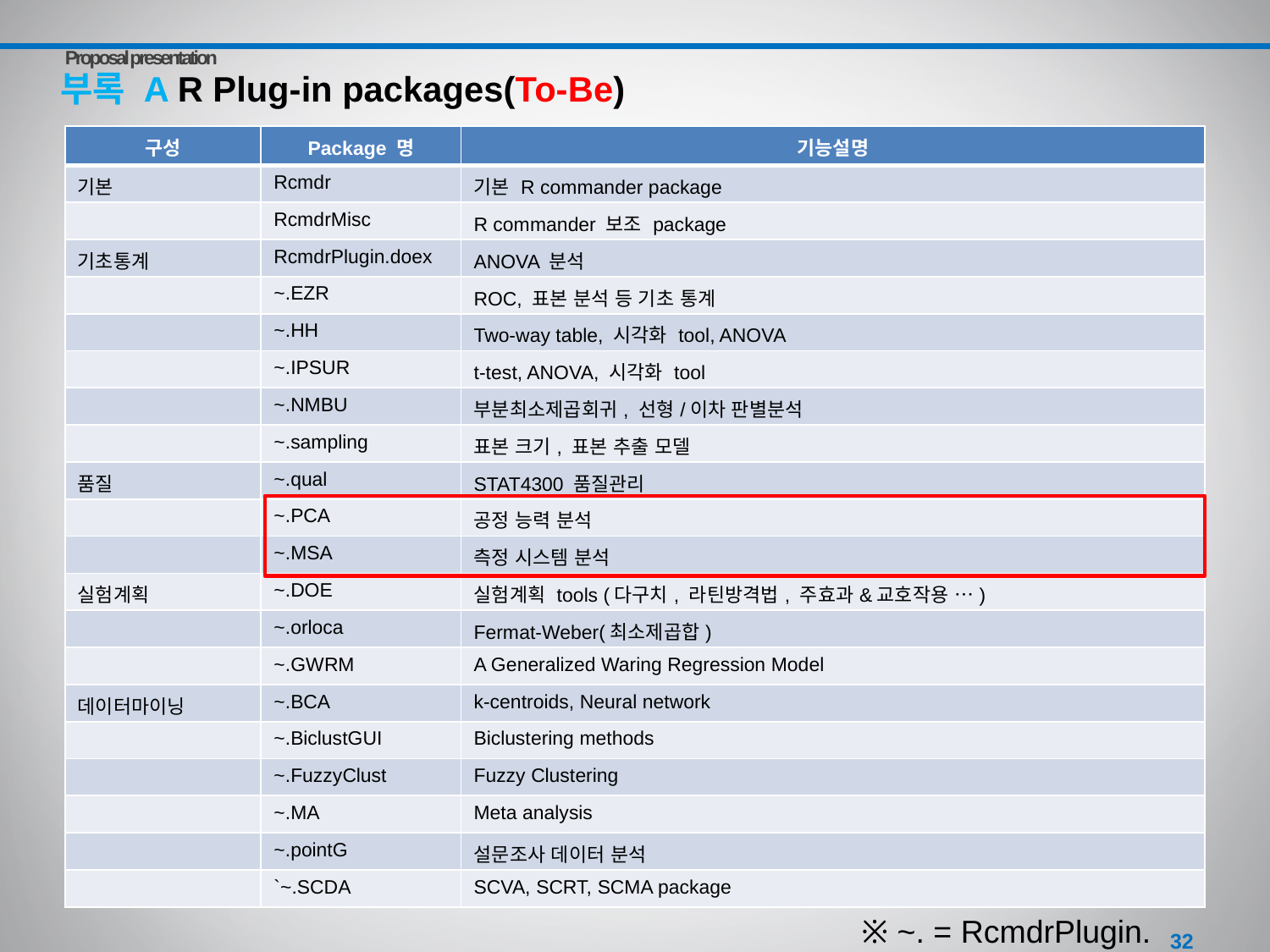

Proposal presentation

부록 A R Plug-in packages(To-Be)

| 구성 | Package 명 | 기능설명 |
| --- | --- | --- |
| 기본 | Rcmdr | 기본 R commander package |
|  | RcmdrMisc | R commander 보조 package |
| 기초통계 | RcmdrPlugin.doex | ANOVA 분석 |
|  | ~.EZR | ROC, 표본 분석 등 기초 통계 |
|  | ~.HH | Two-way table, 시각화 tool, ANOVA |
|  | ~.IPSUR | t-test, ANOVA, 시각화 tool |
|  | ~.NMBU | 부분최소제곱회귀, 선형/이차 판별분석 |
|  | ~.sampling | 표본 크기, 표본 추출 모델 |
| 품질 | ~.qual | STAT4300 품질관리 |
|  | ~.PCA | 공정 능력 분석 |
|  | ~.MSA | 측정 시스템 분석 |
| 실험계획 | ~.DOE | 실험계획 tools (다구치, 라틴방격법, 주효과&교호작용 …) |
|  | ~.orloca | Fermat-Weber(최소제곱합) |
|  | ~.GWRM | A Generalized Waring Regression Model |
| 데이터마이닝 | ~.BCA | k-centroids, Neural network |
|  | ~.BiclustGUI | Biclustering methods |
|  | ~.FuzzyClust | Fuzzy Clustering |
|  | ~.MA | Meta analysis |
|  | ~.pointG | 설문조사 데이터 분석 |
|  | `~.SCDA | SCVA, SCRT, SCMA package |

※ ~. = RcmdrPlugin.
32